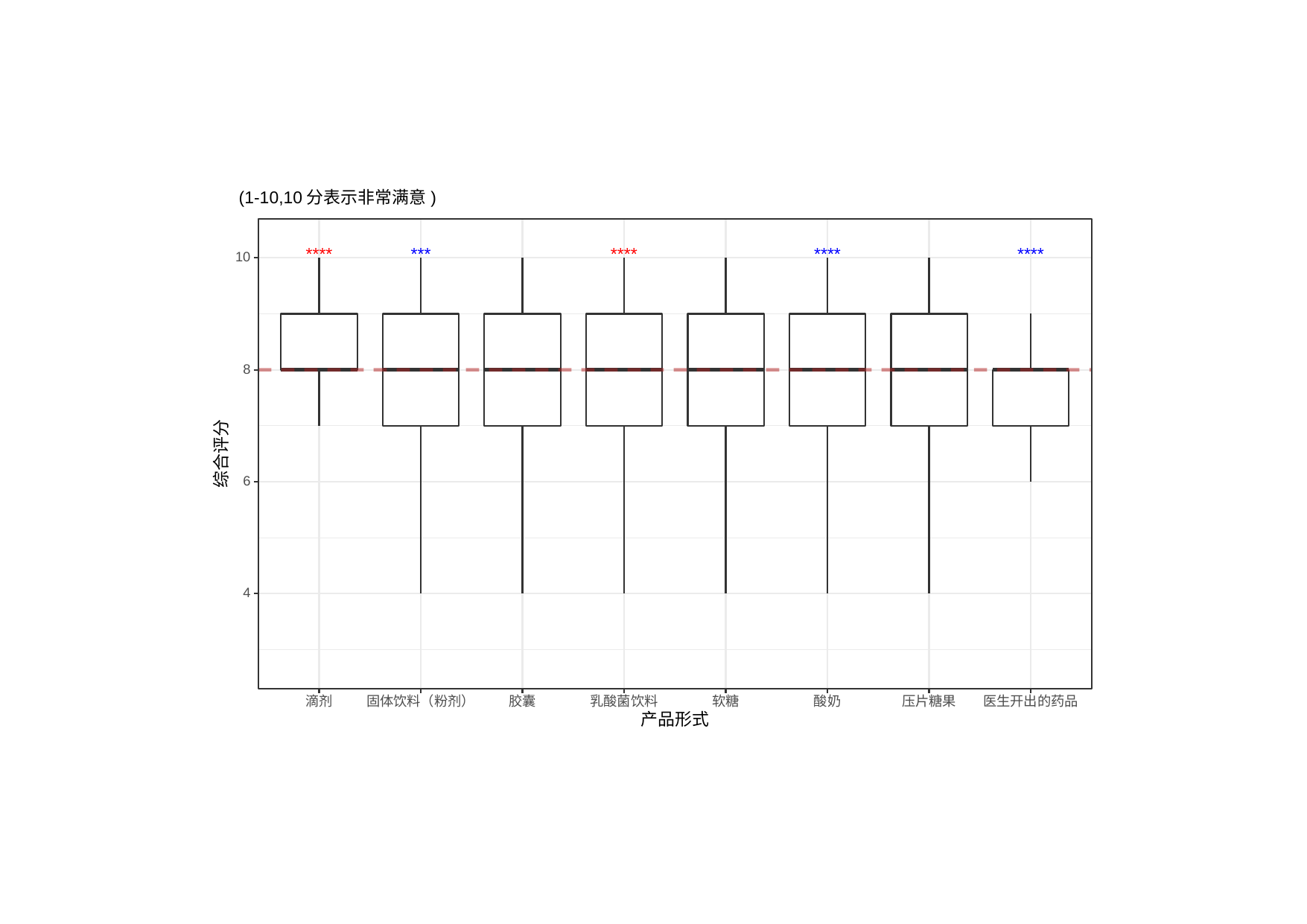

(1-10,10分表示非常满意)

****
***
****
****
****
10

8

综合评分
6

4

滴剂
固体饮料（粉剂）
胶囊
乳酸菌饮料
软糖
酸奶
压片糖果
医生开出的药品
产品形式